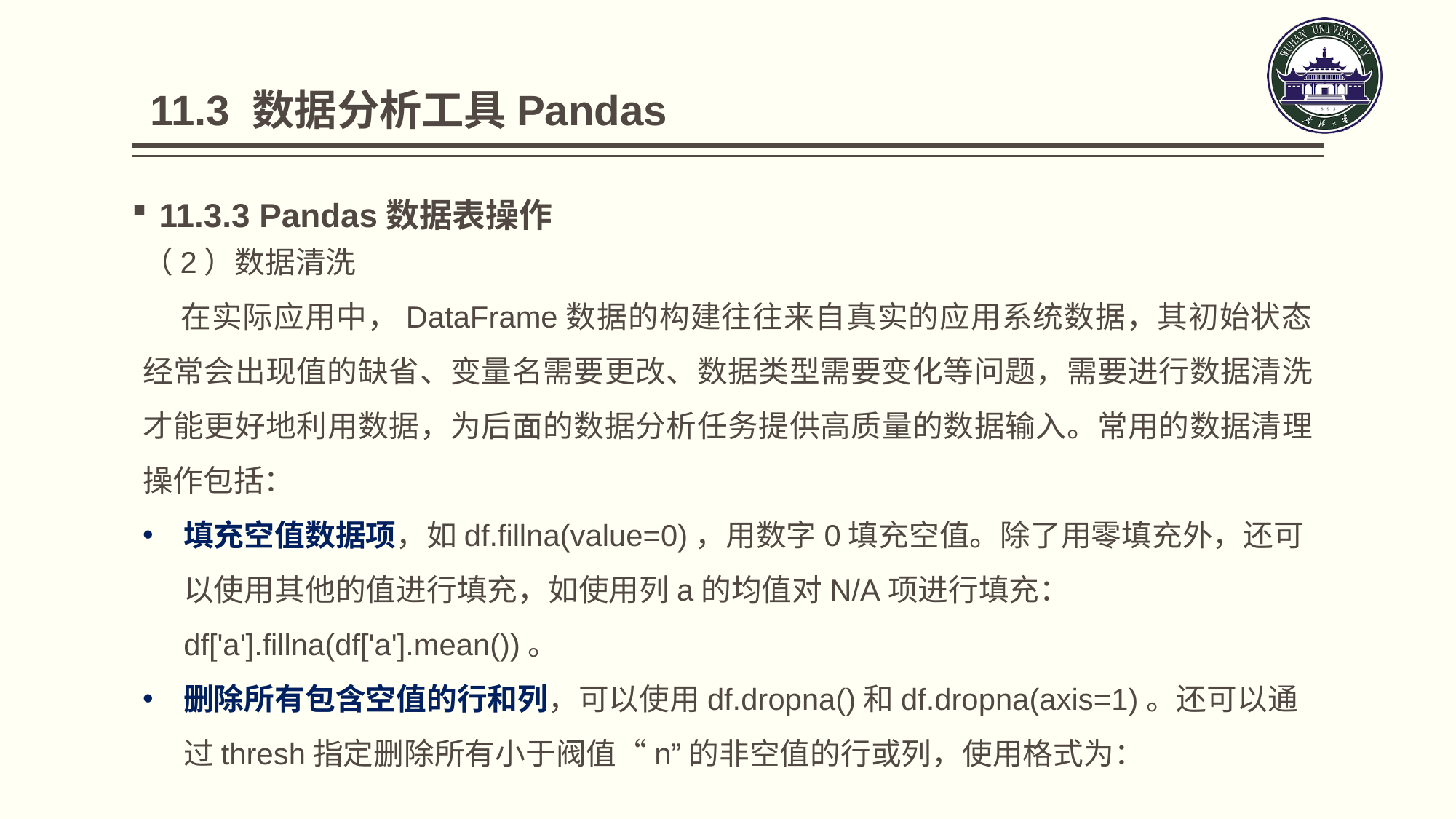

11.3 数据分析工具Pandas
11.3.3 Pandas数据表操作
（2）数据清洗
    在实际应用中，DataFrame数据的构建往往来自真实的应用系统数据，其初始状态经常会出现值的缺省、变量名需要更改、数据类型需要变化等问题，需要进行数据清洗才能更好地利用数据，为后面的数据分析任务提供高质量的数据输入。常用的数据清理操作包括：
填充空值数据项，如df.fillna(value=0)，用数字0填充空值。除了用零填充外，还可以使用其他的值进行填充，如使用列a的均值对N/A项进行填充：
df['a'].fillna(df['a'].mean())。
删除所有包含空值的行和列，可以使用df.dropna()和df.dropna(axis=1)。还可以通过thresh指定删除所有小于阀值“n”的非空值的行或列，使用格式为：